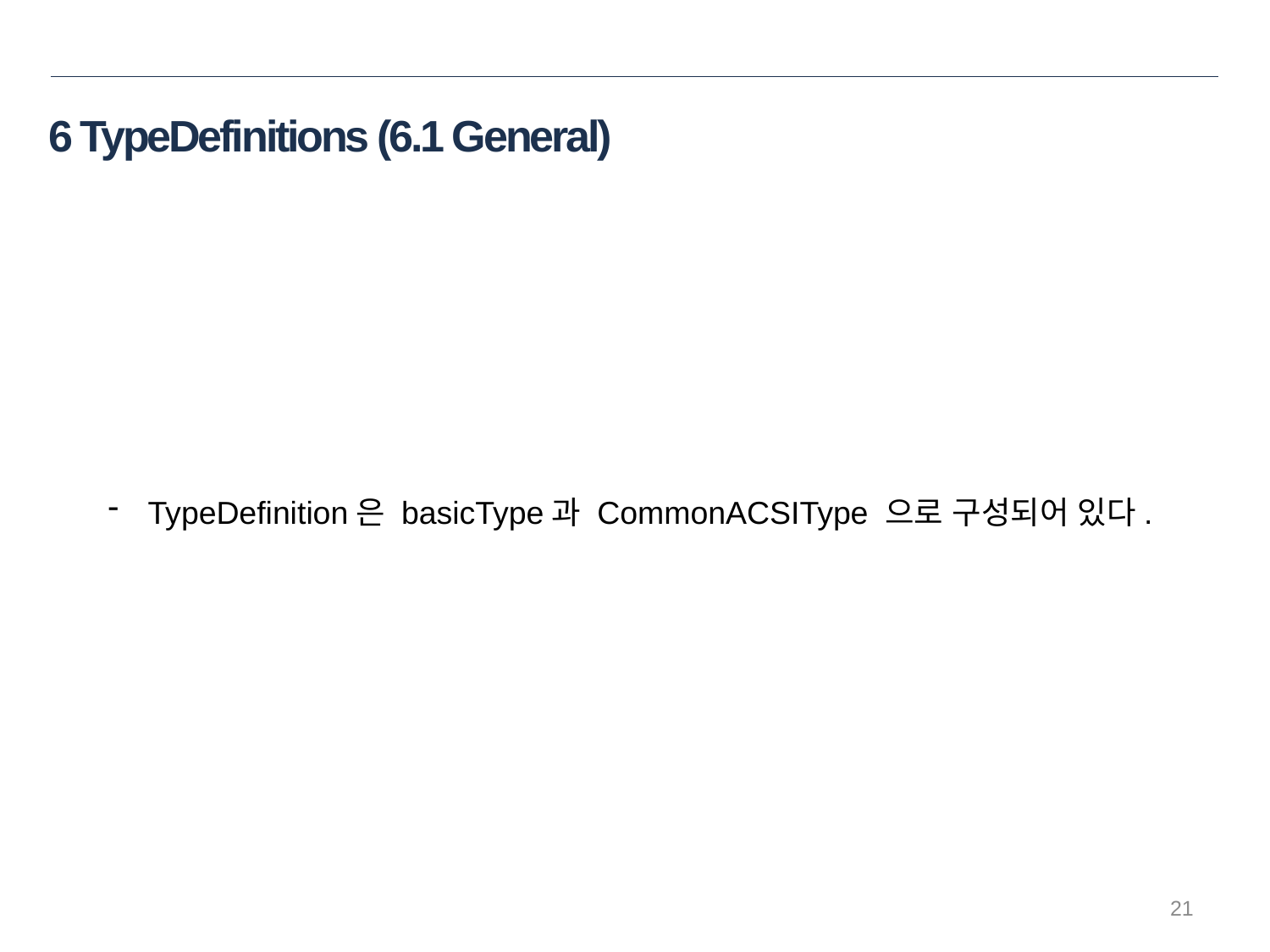

6 TypeDefinitions (6.1 General)
TypeDefinition은 basicType과 CommonACSIType 으로 구성되어 있다.
21